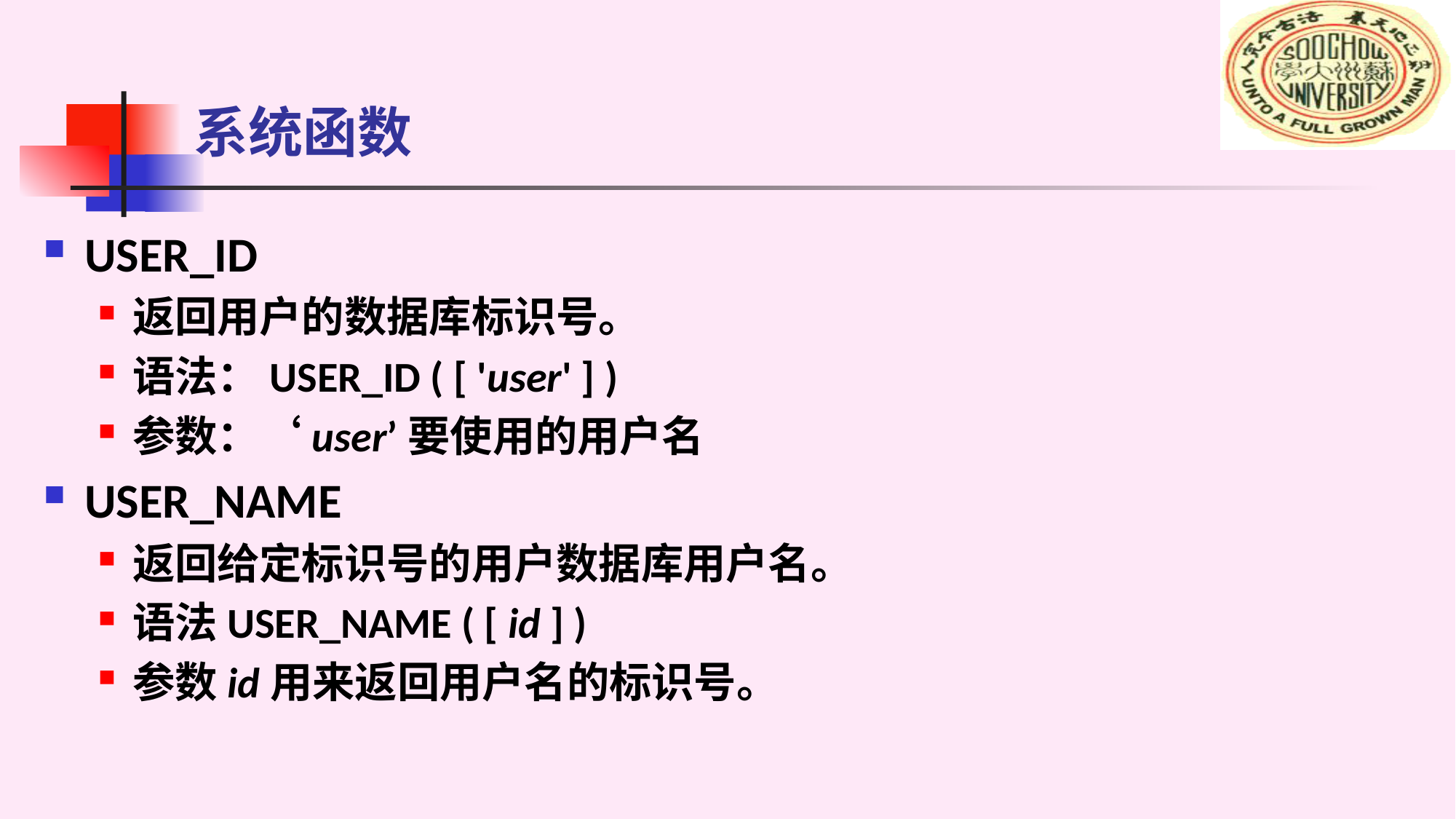

# 系统函数
USER_ID
返回用户的数据库标识号。
语法：USER_ID ( [ 'user' ] )
参数：‘user’要使用的用户名
USER_NAME
返回给定标识号的用户数据库用户名。
语法USER_NAME ( [ id ] )
参数id用来返回用户名的标识号。